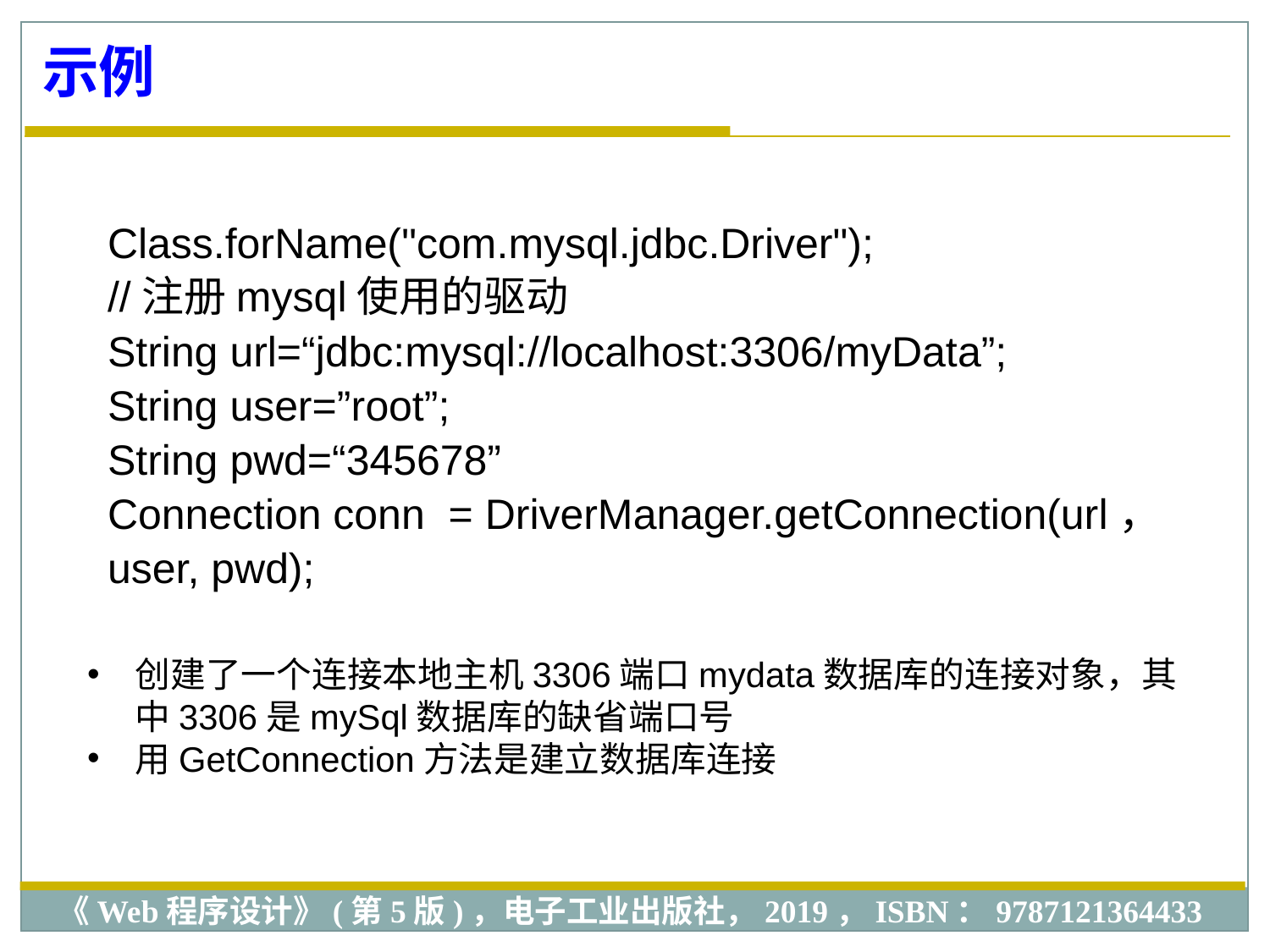

示例
Class.forName("com.mysql.jdbc.Driver");
//注册mysql使用的驱动
String url=“jdbc:mysql://localhost:3306/myData”;
String user=”root”;
String pwd=“345678”
Connection conn  = DriverManager.getConnection(url，user, pwd);
创建了一个连接本地主机3306端口mydata数据库的连接对象，其中3306是mySql数据库的缺省端口号
用GetConnection方法是建立数据库连接